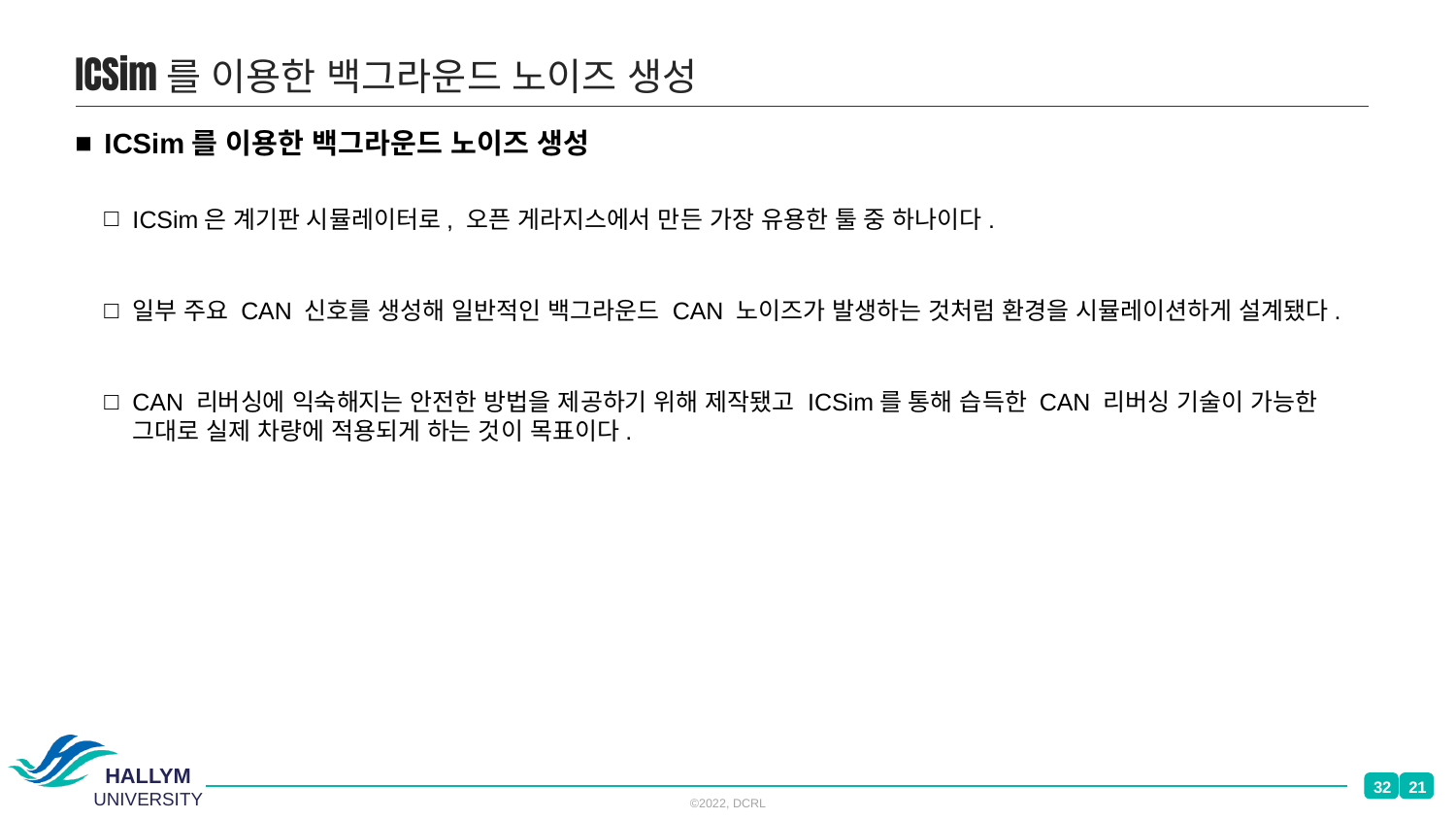

# ICSim를 이용한 백그라운드 노이즈 생성
ICSim를 이용한 백그라운드 노이즈 생성

ICSim은 계기판 시뮬레이터로, 오픈 게라지스에서 만든 가장 유용한 툴 중 하나이다.

일부 주요 CAN 신호를 생성해 일반적인 백그라운드 CAN 노이즈가 발생하는 것처럼 환경을 시뮬레이션하게 설계됐다.

CAN 리버싱에 익숙해지는 안전한 방법을 제공하기 위해 제작됐고 ICSim를 통해 습득한 CAN 리버싱 기술이 가능한 그대로 실제 차량에 적용되게 하는 것이 목표이다.